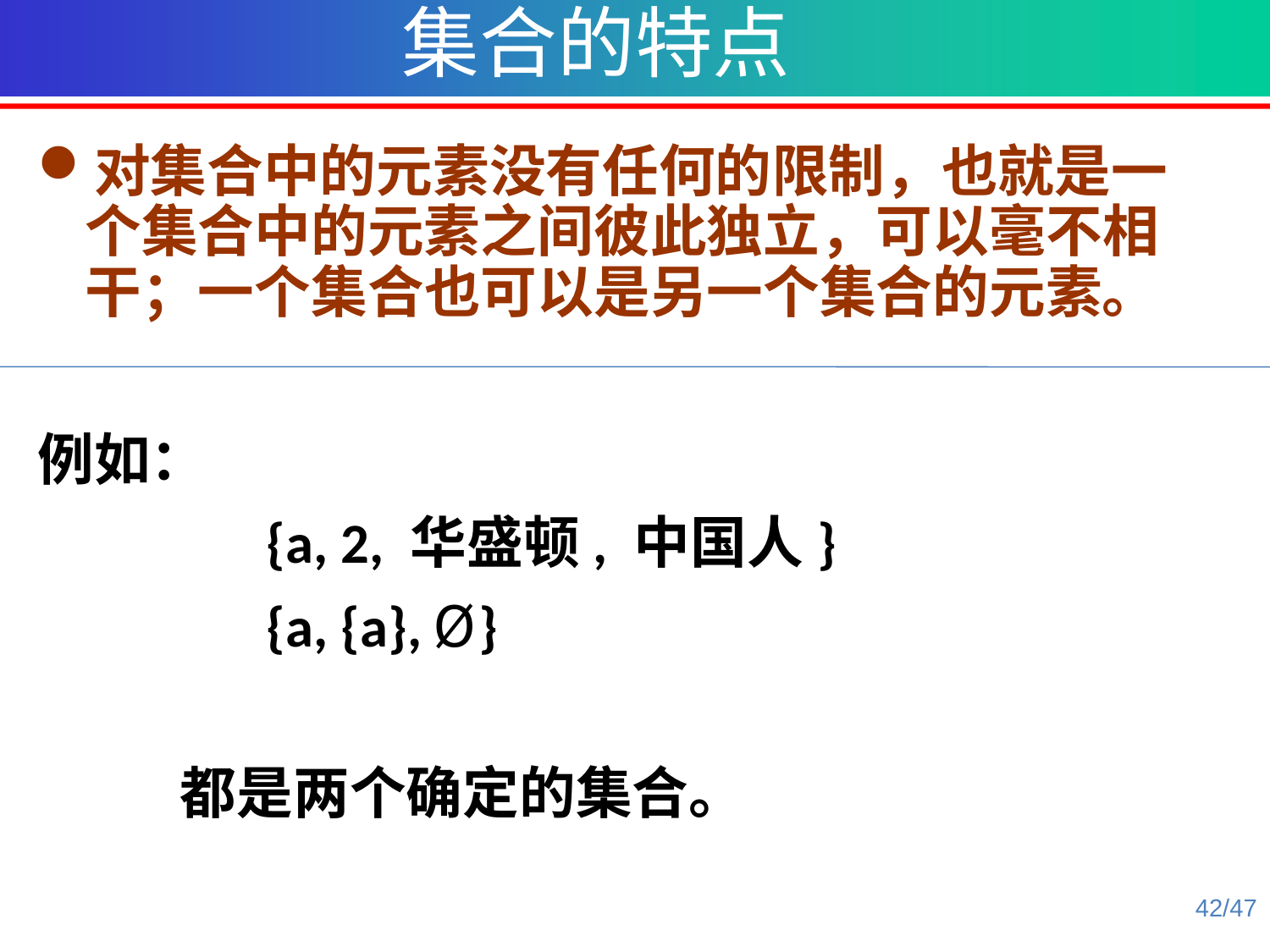

集合的特点
对集合中的元素没有任何的限制，也就是一个集合中的元素之间彼此独立，可以毫不相干；一个集合也可以是另一个集合的元素。

例如：
                  {a, 2, 华盛顿, 中国人}
                  {a, {a}, Ø}

          都是两个确定的集合。
42/47